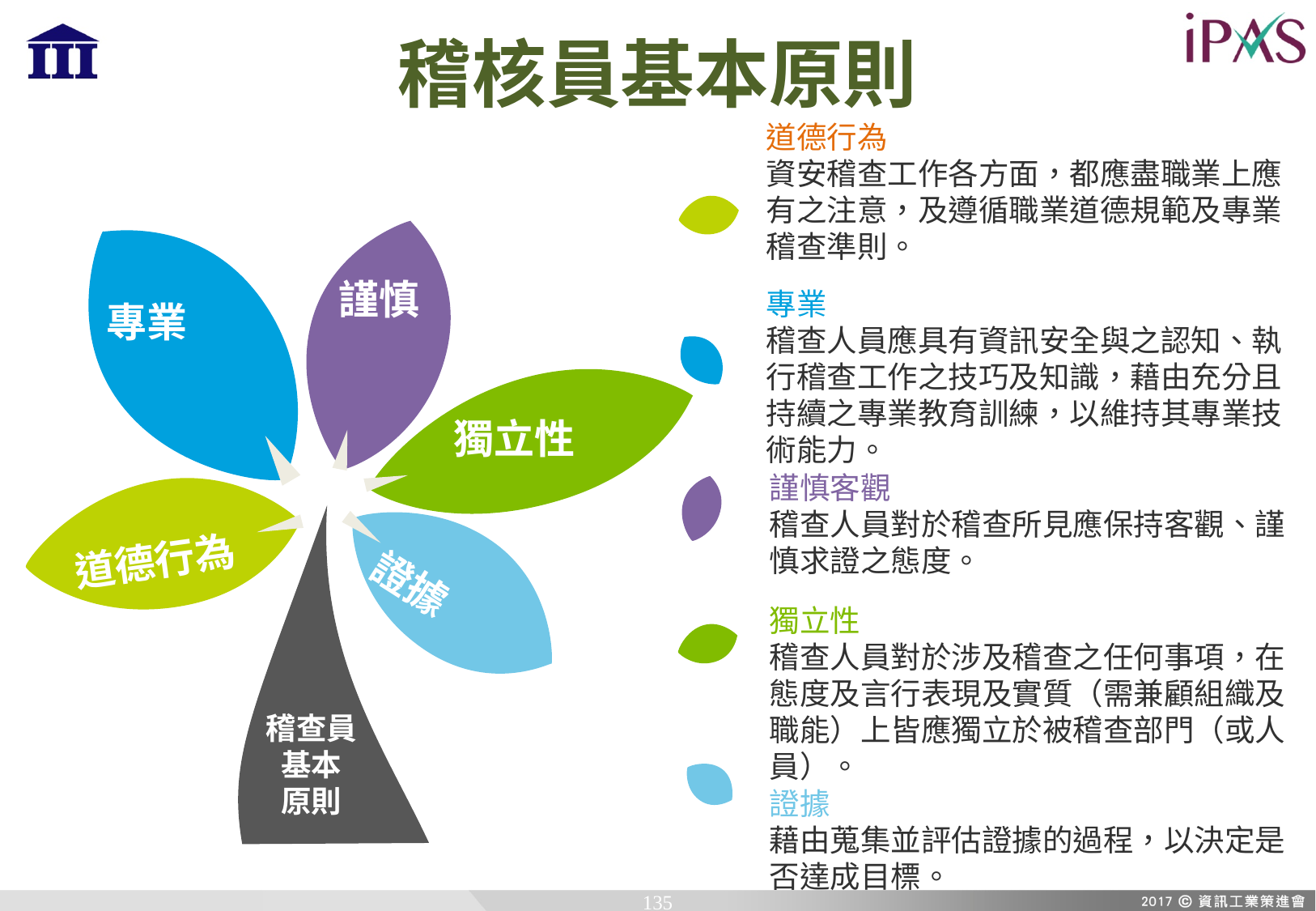

# 稽核員基本原則
道德行為
資安稽查工作各方面，都應盡職業上應有之注意，及遵循職業道德規範及專業稽查準則。

謹慎

專業

獨立性

道德行為
證據
稽查員
基本
原則
專業
稽查人員應具有資訊安全與之認知、執行稽查工作之技巧及知識，藉由充分且持續之專業教育訓練，以維持其專業技術能力。
謹慎客觀
稽查人員對於稽查所見應保持客觀、謹慎求證之態度。
獨立性
稽查人員對於涉及稽查之任何事項，在態度及言行表現及實質（需兼顧組織及職能）上皆應獨立於被稽查部門（或人員）。
證據
藉由蒐集並評估證據的過程，以決定是否達成目標。
135